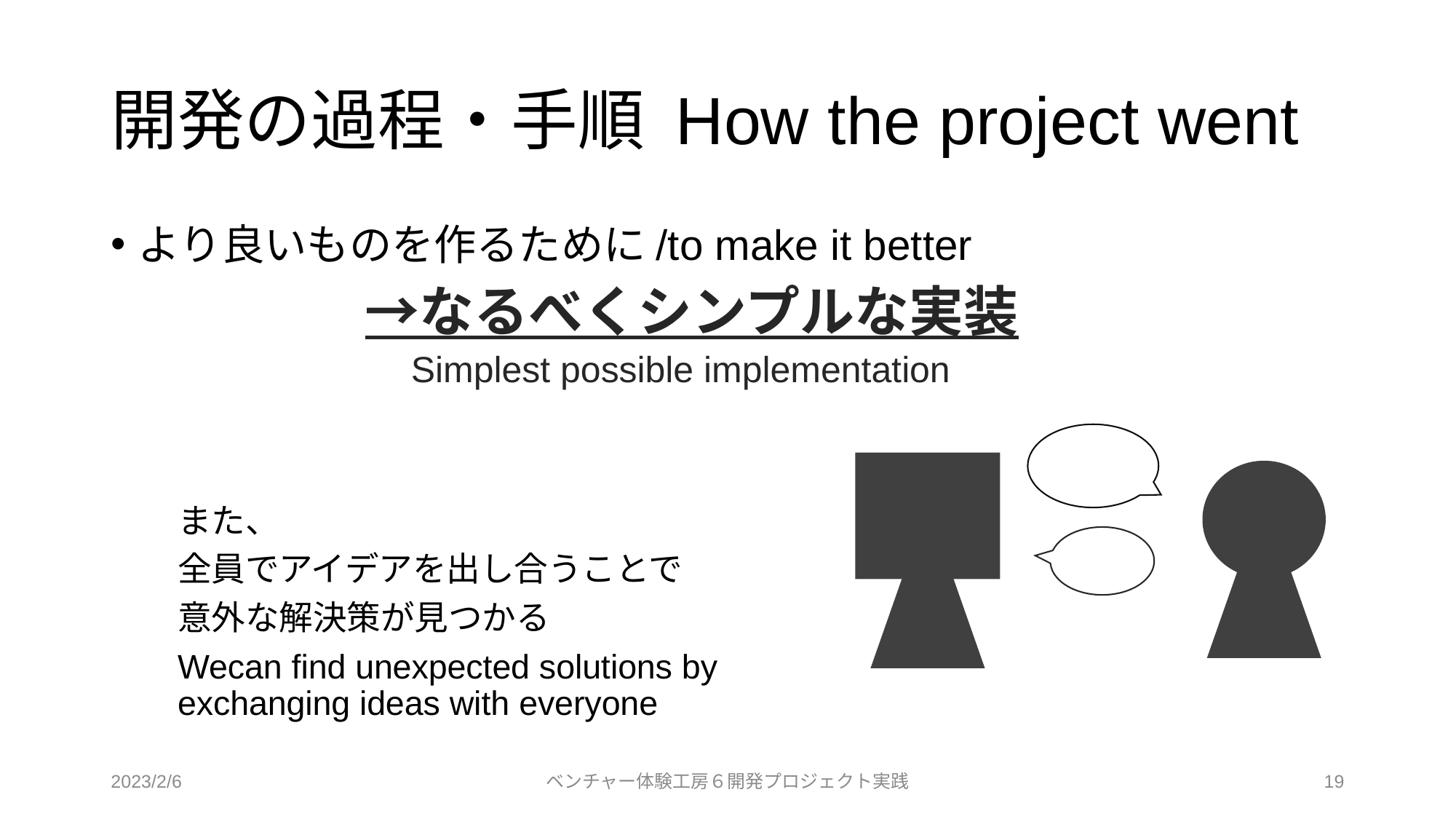

# 開発の過程・手順 How the project went
より良いものを作るために/to make it better
　　　　　　→なるべくシンプルな実装
Simplest possible implementation​

また、
全員でアイデアを出し合うことで
意外な解決策が見つかる
Wecan find unexpected solutions by exchanging ideas with everyone

2023/2/6
ベンチャー体験工房６開発プロジェクト実践
19